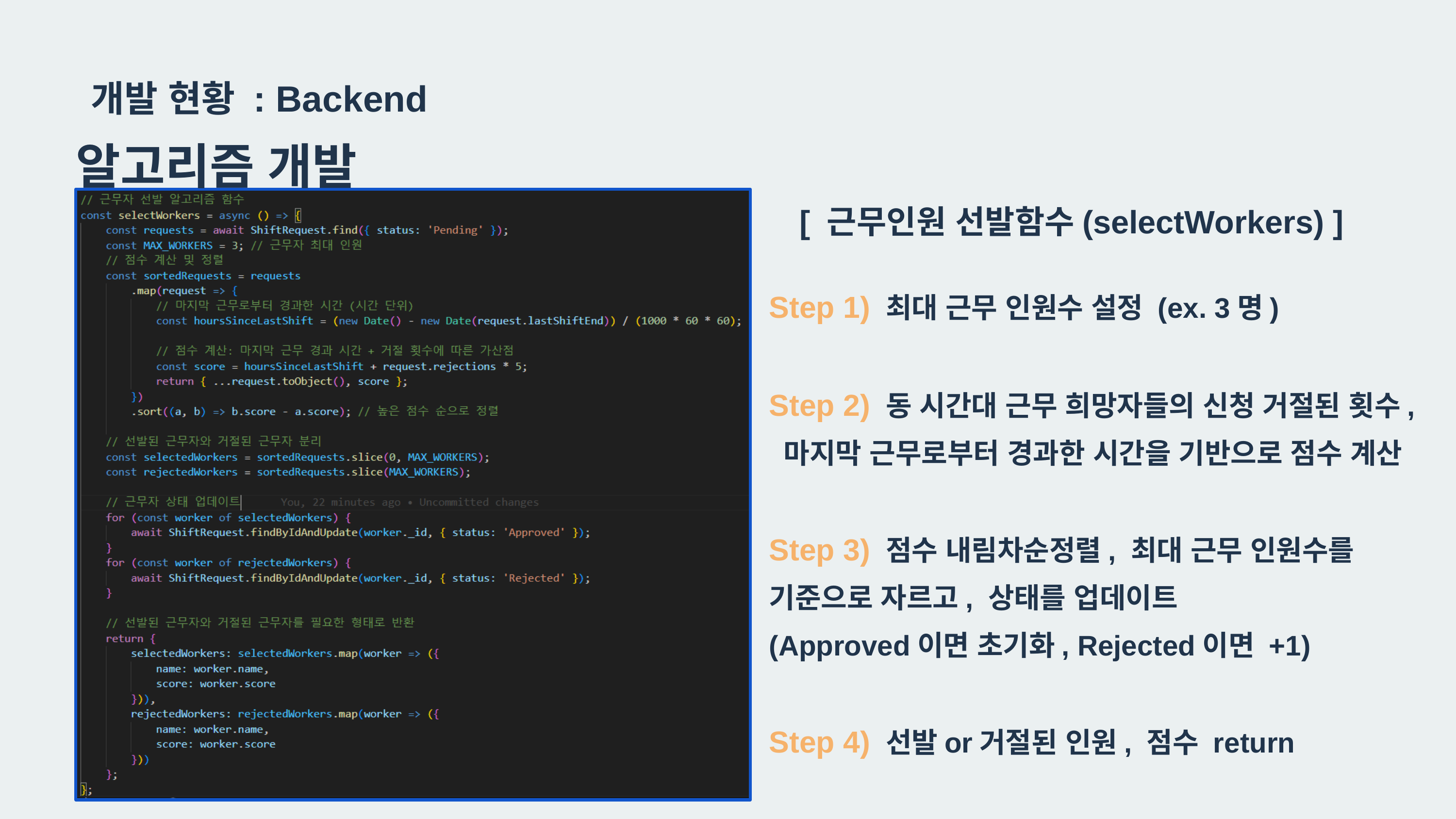

개발 현황 : Backend

알고리즘 개발
[ 근무인원 선발함수(selectWorkers) ]

Step 1) 최대 근무 인원수 설정 (ex. 3명)

Step 2) 동 시간대 근무 희망자들의 신청 거절된 횟수,
 마지막 근무로부터 경과한 시간을 기반으로 점수 계산

Step 3) 점수 내림차순정렬, 최대 근무 인원수를
기준으로 자르고, 상태를 업데이트
(Approved이면 초기화, Rejected이면 +1)

Step 4) 선발or거절된 인원, 점수 return